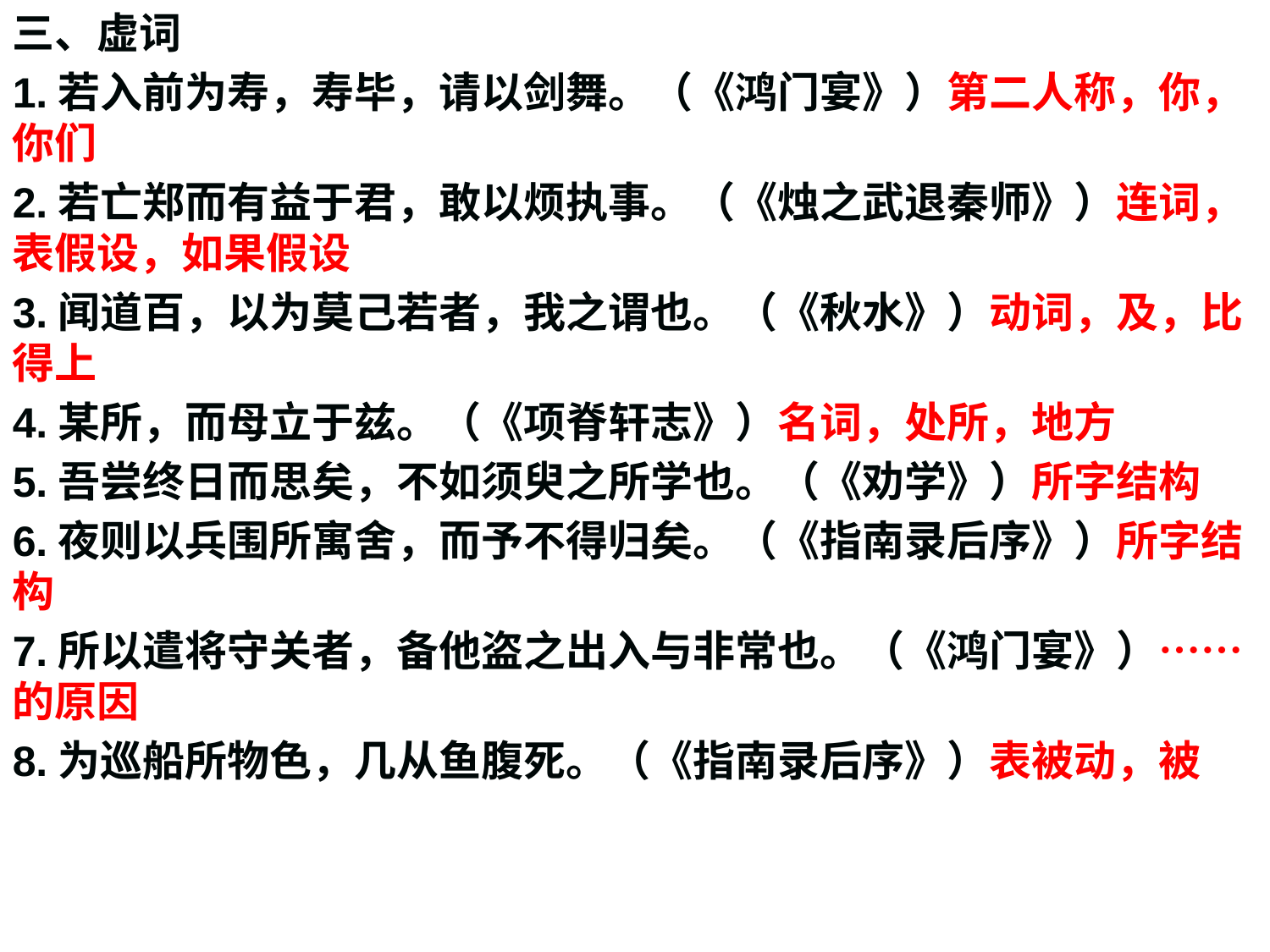

三、虚词
1.若入前为寿，寿毕，请以剑舞。（《鸿门宴》）第二人称，你，你们
2.若亡郑而有益于君，敢以烦执事。（《烛之武退秦师》）连词，表假设，如果假设
3.闻道百，以为莫己若者，我之谓也。（《秋水》）动词，及，比得上
4.某所，而母立于兹。（《项脊轩志》）名词，处所，地方
5.吾尝终日而思矣，不如须臾之所学也。（《劝学》）所字结构
6.夜则以兵围所寓舍，而予不得归矣。（《指南录后序》）所字结构
7.所以遣将守关者，备他盗之出入与非常也。（《鸿门宴》）……的原因
8.为巡船所物色，几从鱼腹死。（《指南录后序》）表被动，被